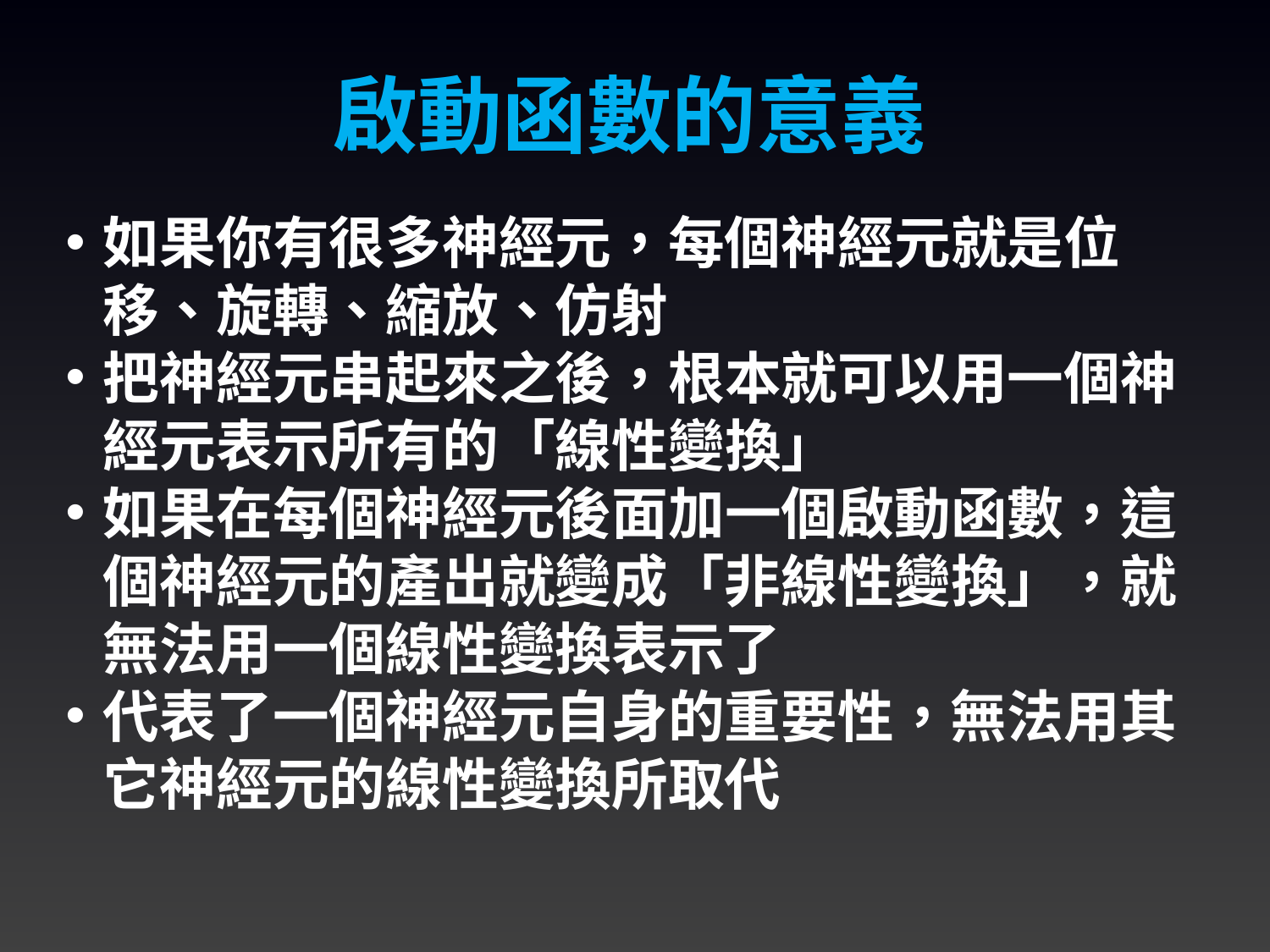

啟動函數的意義
如果你有很多神經元，每個神經元就是位移、旋轉、縮放、仿射
把神經元串起來之後，根本就可以用一個神經元表示所有的「線性變換」
如果在每個神經元後面加一個啟動函數，這個神經元的產出就變成「非線性變換」，就無法用一個線性變換表示了
代表了一個神經元自身的重要性，無法用其它神經元的線性變換所取代